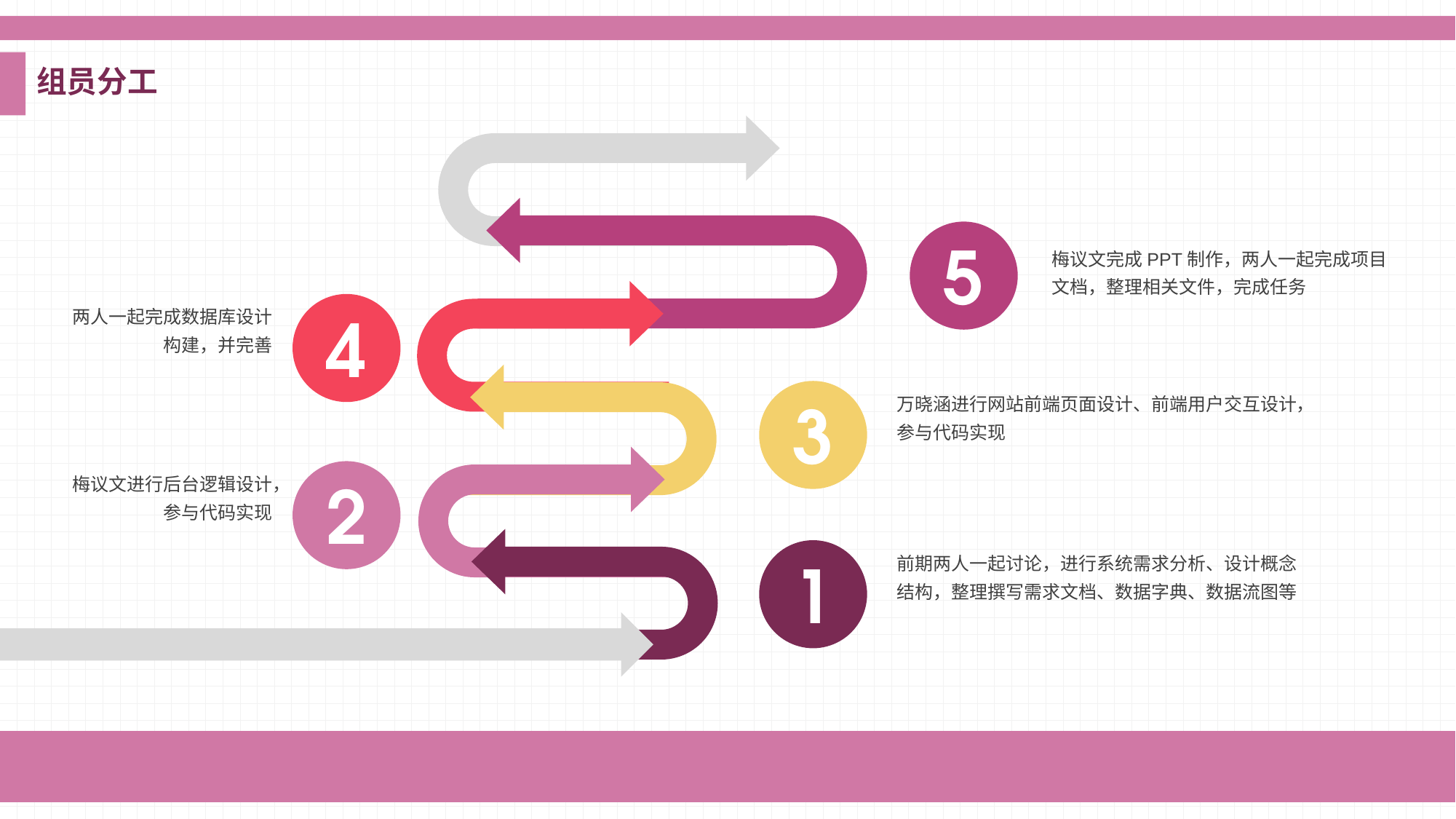

组员分工

5
梅议文完成PPT制作，两人一起完成项目文档，整理相关文件，完成任务
两人一起完成数据库设计构建，并完善
4

万晓涵进行网站前端页面设计、前端用户交互设计，参与代码实现
3

梅议文进行后台逻辑设计，参与代码实现
2

前期两人一起讨论，进行系统需求分析、设计概念结构，整理撰写需求文档、数据字典、数据流图等
1